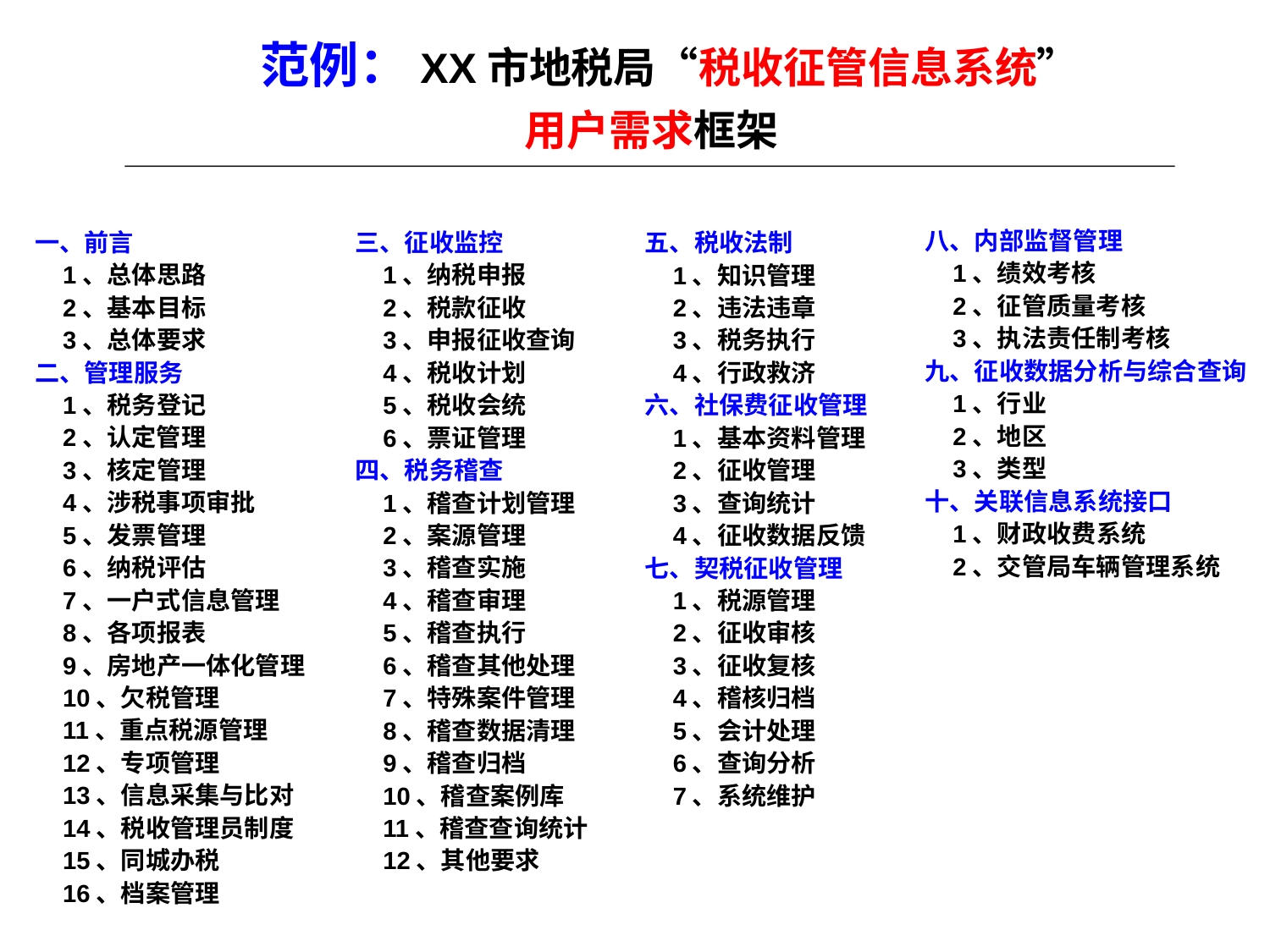

范例：XX市地税局“税收征管信息系统”
                           用户需求框架

一、前言
    1、总体思路
    2、基本目标
    3、总体要求
二、管理服务
    1、税务登记
    2、认定管理
    3、核定管理
    4、涉税事项审批
    5、发票管理
    6、纳税评估
    7、一户式信息管理
    8、各项报表
    9、房地产一体化管理
    10、欠税管理
    11、重点税源管理
    12、专项管理
    13、信息采集与比对
    14、税收管理员制度
    15、同城办税
    16、档案管理
八、内部监督管理
    1、绩效考核
    2、征管质量考核
    3、执法责任制考核
九、征收数据分析与综合查询
    1、行业
    2、地区
    3、类型
十、关联信息系统接口
    1、财政收费系统
    2、交管局车辆管理系统
三、征收监控
    1、纳税申报
    2、税款征收
    3、申报征收查询
    4、税收计划
    5、税收会统
    6、票证管理
四、税务稽查
    1、稽查计划管理
    2、案源管理
    3、稽查实施
    4、稽查审理
    5、稽查执行
    6、稽查其他处理
    7、特殊案件管理
    8、稽查数据清理
    9、稽查归档
    10、稽查案例库
    11、稽查查询统计
    12、其他要求
五、税收法制
    1、知识管理
    2、违法违章
    3、税务执行
    4、行政救济
六、社保费征收管理
    1、基本资料管理
    2、征收管理
    3、查询统计
    4、征收数据反馈
七、契税征收管理
    1、税源管理
    2、征收审核
    3、征收复核
    4、稽核归档
    5、会计处理
    6、查询分析
    7、系统维护